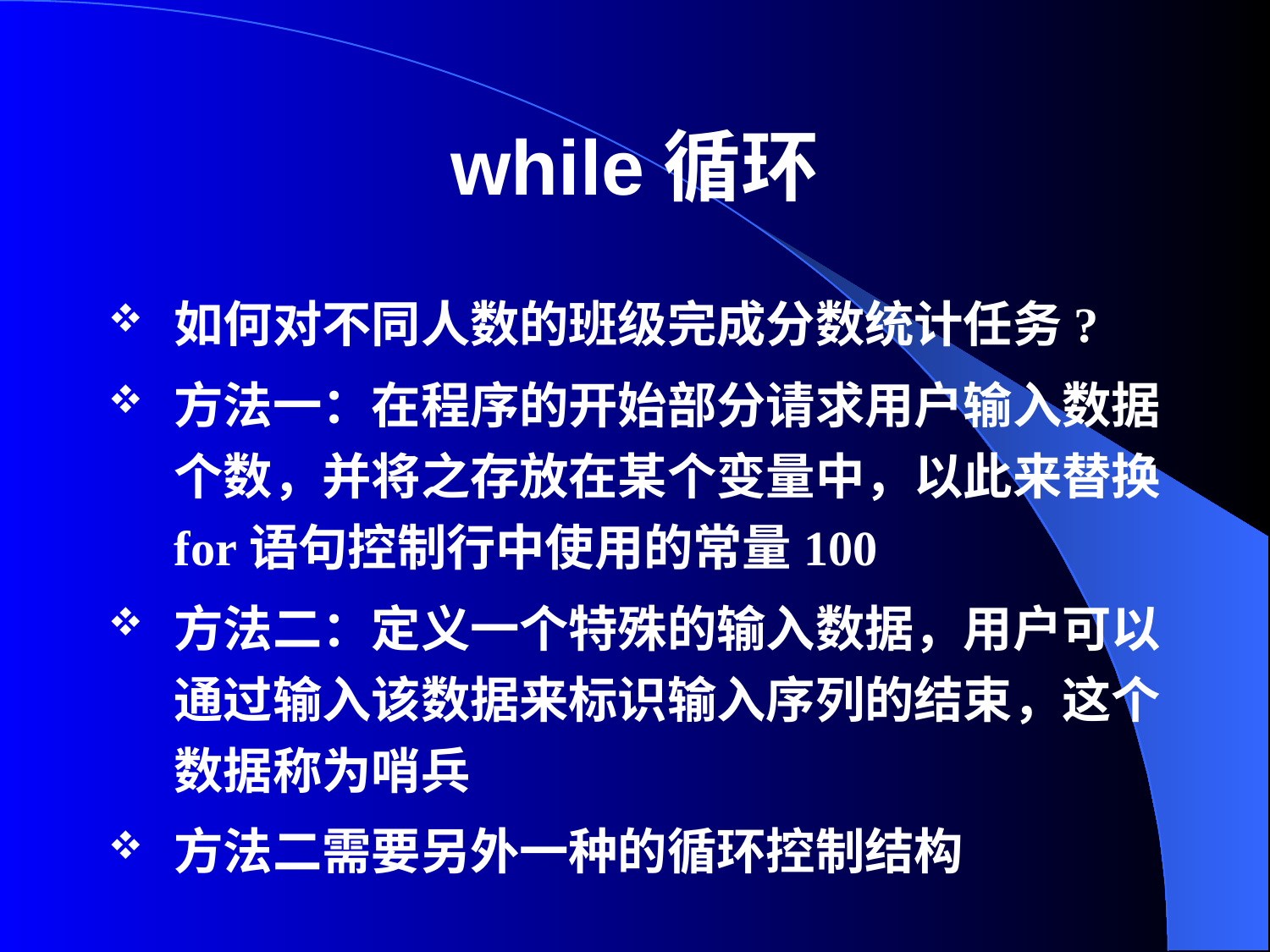

# while循环
如何对不同人数的班级完成分数统计任务?
方法一：在程序的开始部分请求用户输入数据个数，并将之存放在某个变量中，以此来替换for语句控制行中使用的常量100
方法二：定义一个特殊的输入数据，用户可以通过输入该数据来标识输入序列的结束，这个数据称为哨兵
方法二需要另外一种的循环控制结构